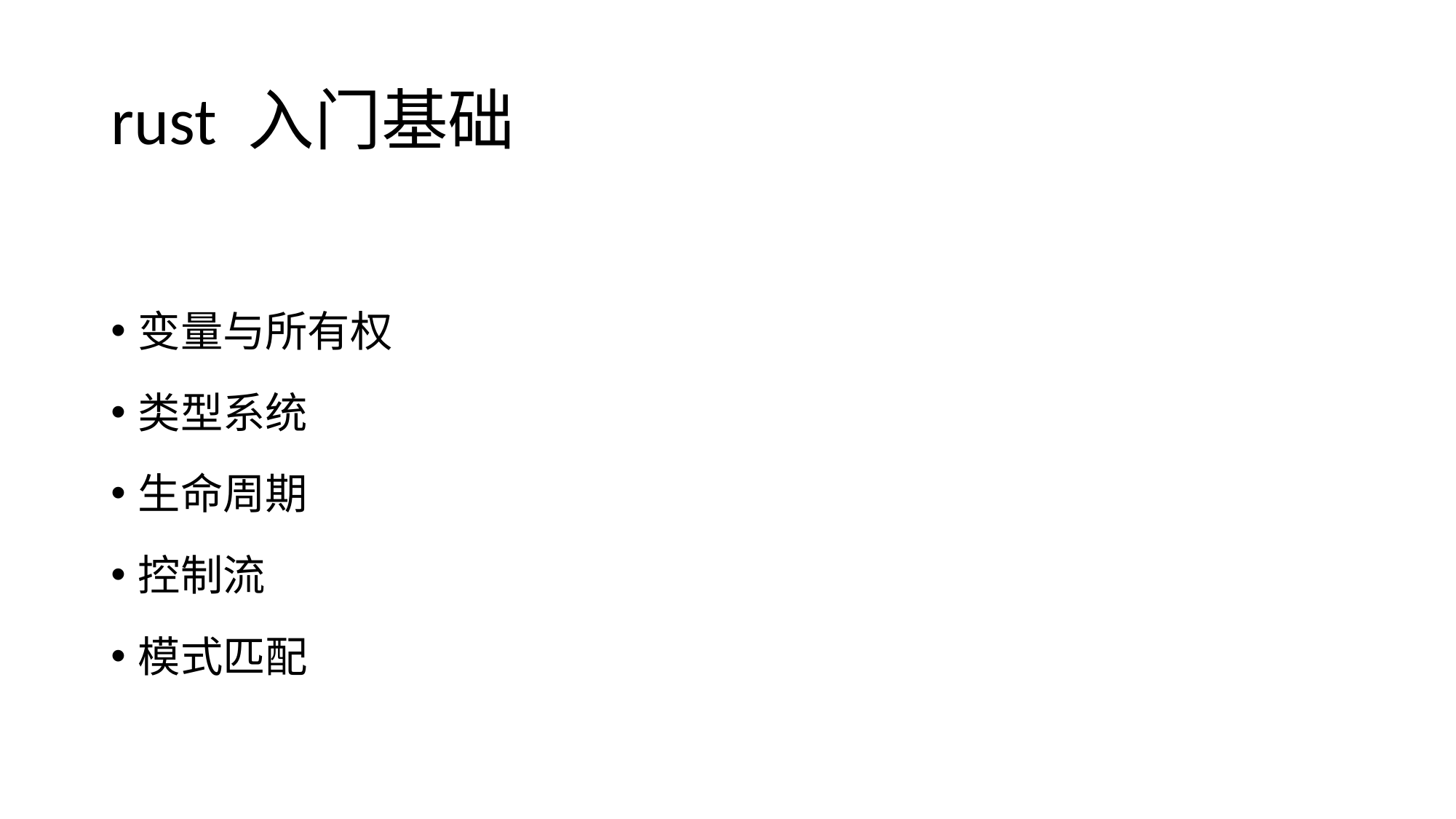

# rust 入门基础

变量与所有权
类型系统
生命周期
控制流
模式匹配